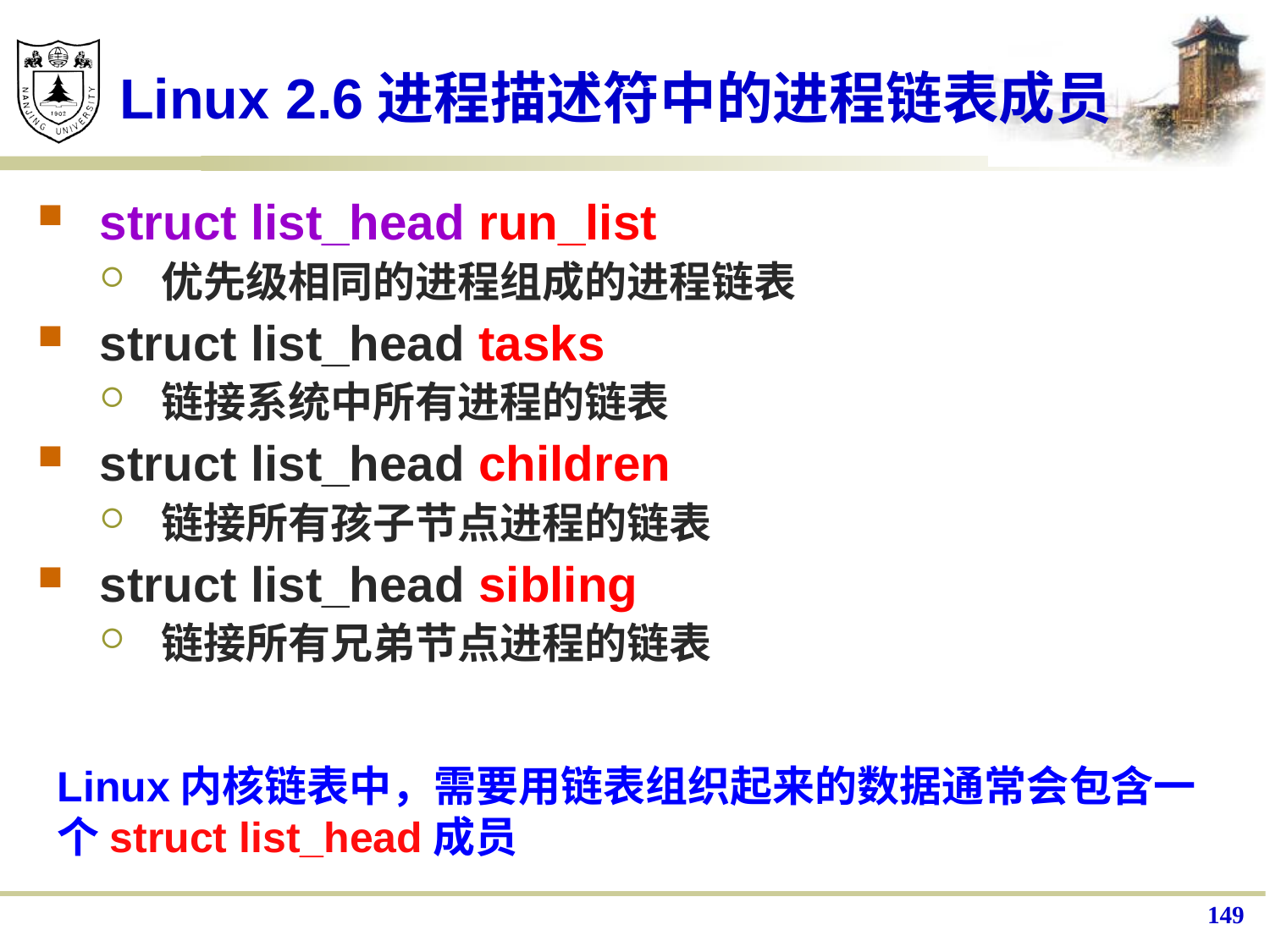

# Linux 2.6进程描述符中的进程链表成员
struct list_head run_list
优先级相同的进程组成的进程链表
struct list_head tasks
链接系统中所有进程的链表
struct list_head children
链接所有孩子节点进程的链表
struct list_head sibling
链接所有兄弟节点进程的链表
Linux内核链表中，需要用链表组织起来的数据通常会包含一个struct list_head成员
149